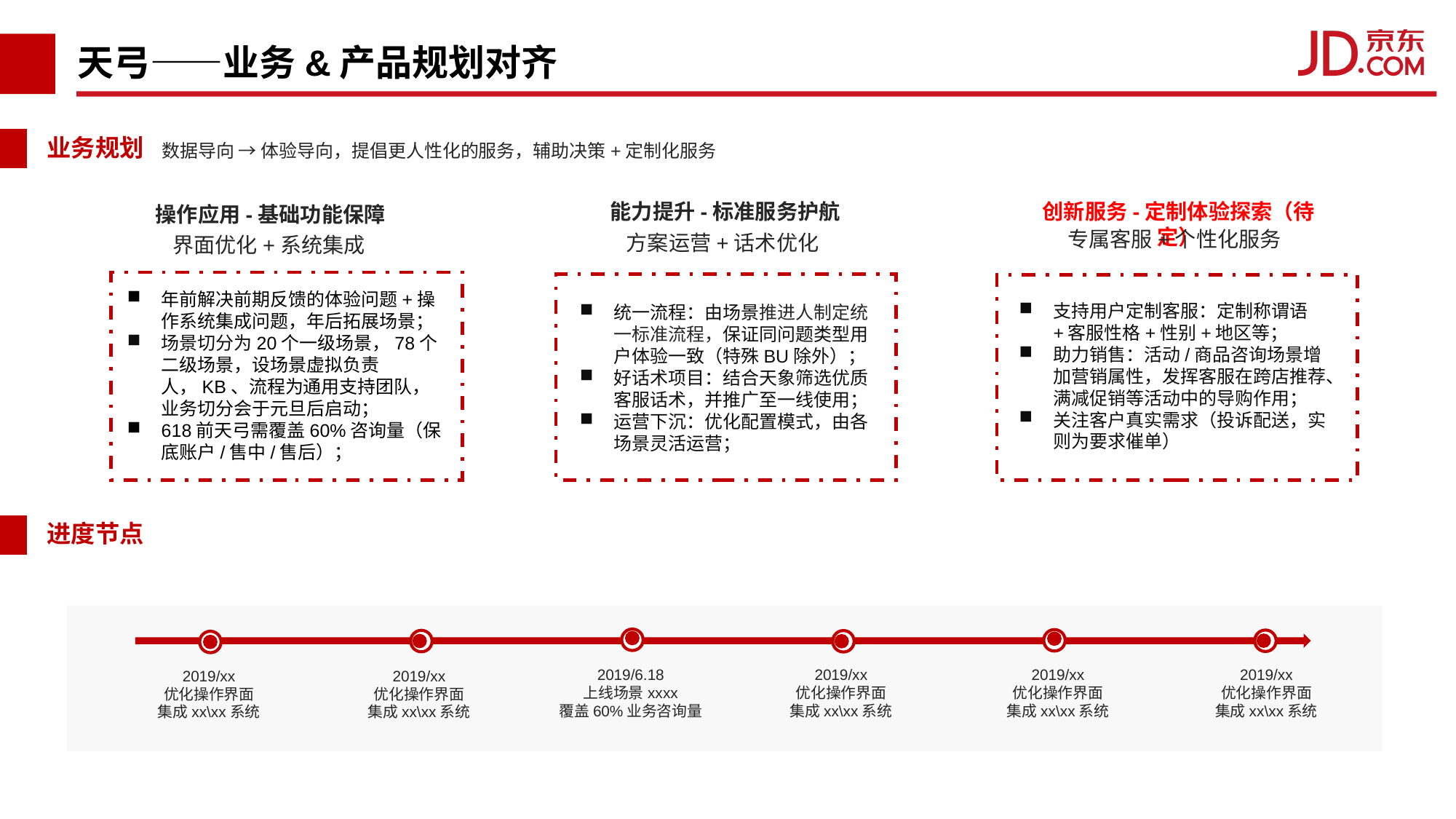

天弓——业务&产品规划对齐

业务规划
数据导向 → 体验导向，提倡更人性化的服务，辅助决策+定制化服务
创新服务-定制体验探索（待定）
能力提升-标准服务护航
操作应用-基础功能保障
专属客服+个性化服务
方案运营+话术优化
界面优化+系统集成

年前解决前期反馈的体验问题+操作系统集成问题，年后拓展场景；
场景切分为20个一级场景，78个二级场景，设场景虚拟负责人，KB、流程为通用支持团队，业务切分会于元旦后启动；
618前天弓需覆盖60%咨询量（保底账户/售中/售后）；
支持用户定制客服：定制称谓语+客服性格+性别+地区等；
助力销售：活动/商品咨询场景增加营销属性，发挥客服在跨店推荐、满减促销等活动中的导购作用；
关注客户真实需求（投诉配送，实则为要求催单）
统一流程：由场景推进人制定统一标准流程，保证同问题类型用户体验一致（特殊BU除外）；
好话术项目：结合天象筛选优质客服话术，并推广至一线使用；
运营下沉：优化配置模式，由各场景灵活运营；
进度节点

2019/6.18
上线场景xxxx
覆盖60%业务咨询量
2019/xx
优化操作界面
集成xx\xx系统
2019/xx
优化操作界面
集成xx\xx系统
2019/xx
优化操作界面
集成xx\xx系统
2019/xx
优化操作界面
集成xx\xx系统
2019/xx
优化操作界面
集成xx\xx系统